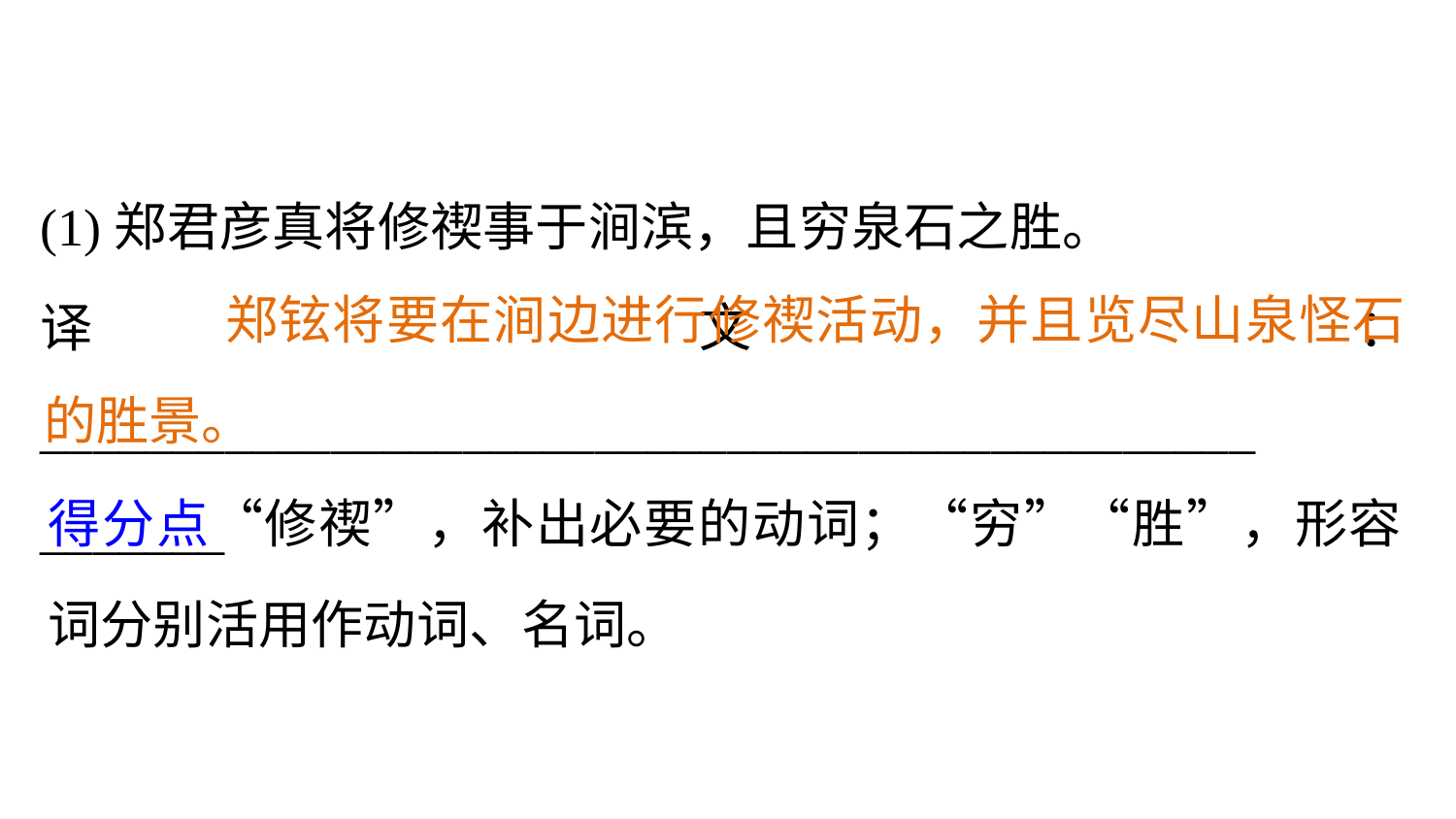

(1)郑君彦真将修禊事于涧滨，且穷泉石之胜。
译文：______________________________________________
_______
             郑铉将要在涧边进行修禊活动，并且览尽山泉怪石的胜景。
得分点“修禊”，补出必要的动词；“穷”“胜”，形容词分别活用作动词、名词。